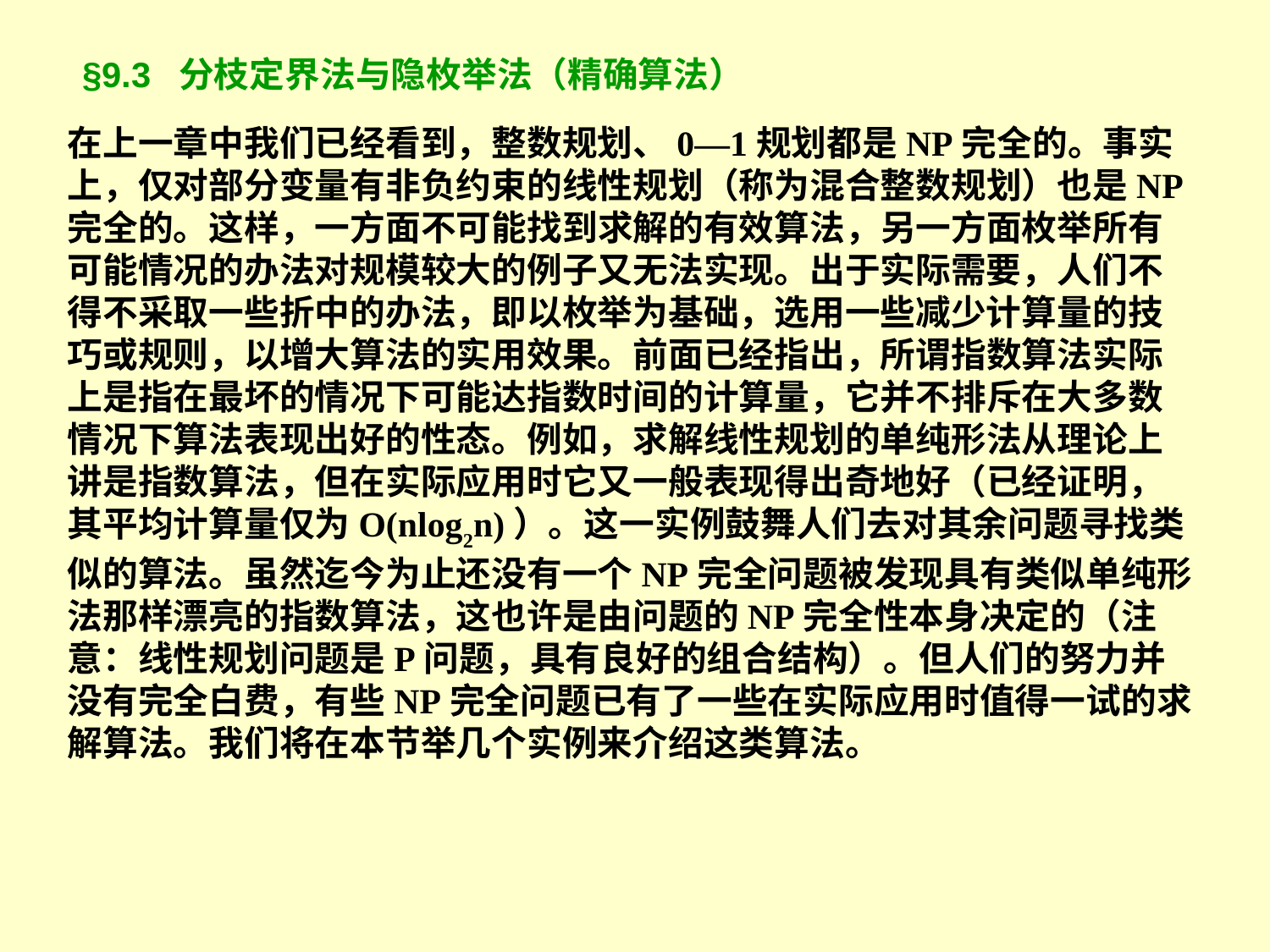

§9.3  分枝定界法与隐枚举法（精确算法）
在上一章中我们已经看到，整数规划、0—1规划都是NP完全的。事实上，仅对部分变量有非负约束的线性规划（称为混合整数规划）也是NP完全的。这样，一方面不可能找到求解的有效算法，另一方面枚举所有可能情况的办法对规模较大的例子又无法实现。出于实际需要，人们不得不采取一些折中的办法，即以枚举为基础，选用一些减少计算量的技巧或规则，以增大算法的实用效果。前面已经指出，所谓指数算法实际上是指在最坏的情况下可能达指数时间的计算量，它并不排斥在大多数情况下算法表现出好的性态。例如，求解线性规划的单纯形法从理论上讲是指数算法，但在实际应用时它又一般表现得出奇地好（已经证明，其平均计算量仅为O(nlog2n)）。这一实例鼓舞人们去对其余问题寻找类似的算法。虽然迄今为止还没有一个NP完全问题被发现具有类似单纯形法那样漂亮的指数算法，这也许是由问题的NP完全性本身决定的（注意：线性规划问题是P问题，具有良好的组合结构）。但人们的努力并没有完全白费，有些NP完全问题已有了一些在实际应用时值得一试的求解算法。我们将在本节举几个实例来介绍这类算法。